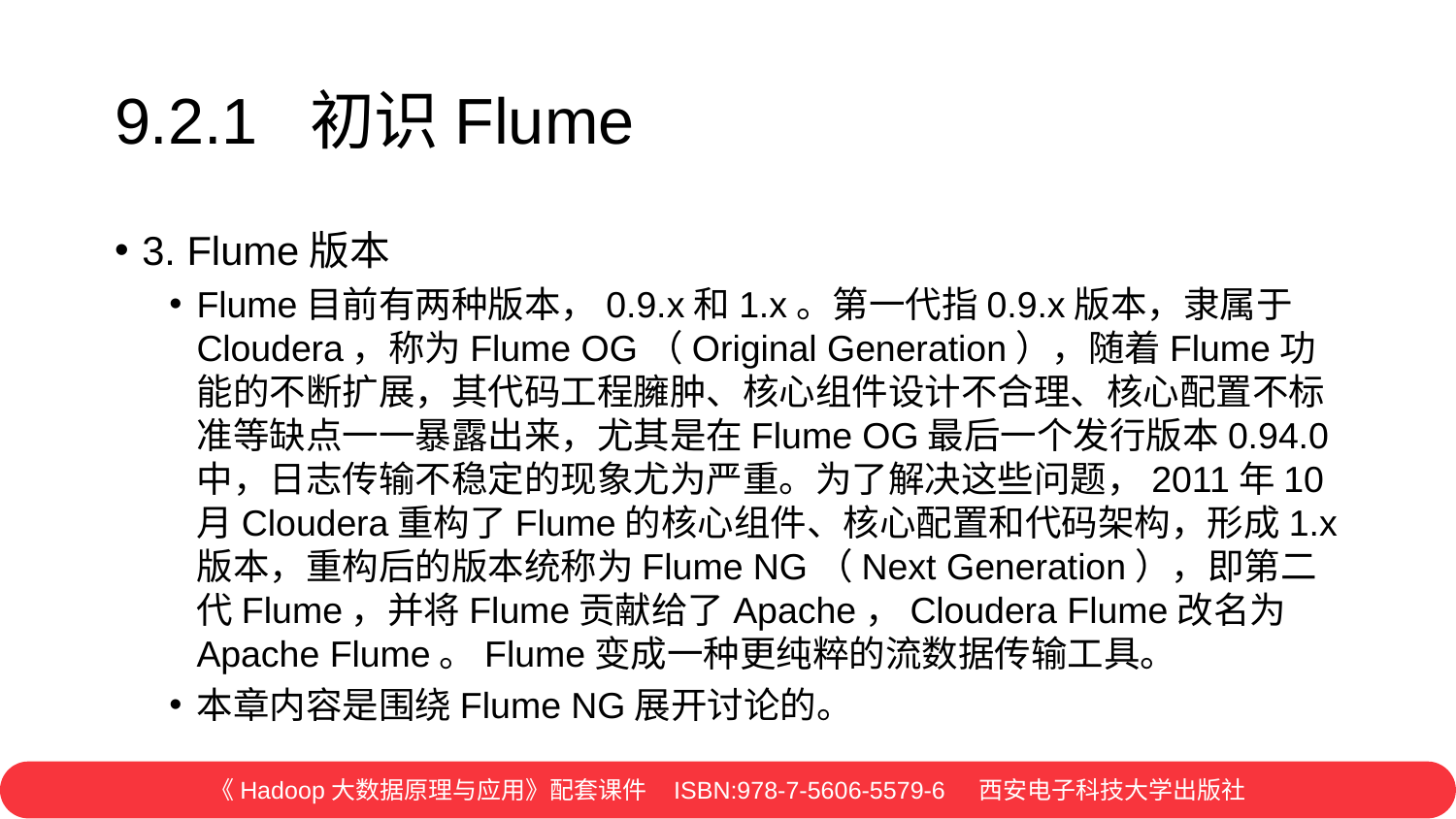

# 9.2.1  初识Flume
3. Flume版本
Flume目前有两种版本，0.9.x和1.x。第一代指0.9.x版本，隶属于Cloudera，称为Flume OG（Original Generation），随着Flume功能的不断扩展，其代码工程臃肿、核心组件设计不合理、核心配置不标准等缺点一一暴露出来，尤其是在Flume OG最后一个发行版本0.94.0中，日志传输不稳定的现象尤为严重。为了解决这些问题，2011年10月Cloudera重构了Flume的核心组件、核心配置和代码架构，形成1.x版本，重构后的版本统称为Flume NG（Next Generation），即第二代Flume，并将Flume贡献给了Apache，Cloudera Flume改名为Apache Flume。Flume变成一种更纯粹的流数据传输工具。
本章内容是围绕Flume NG展开讨论的。